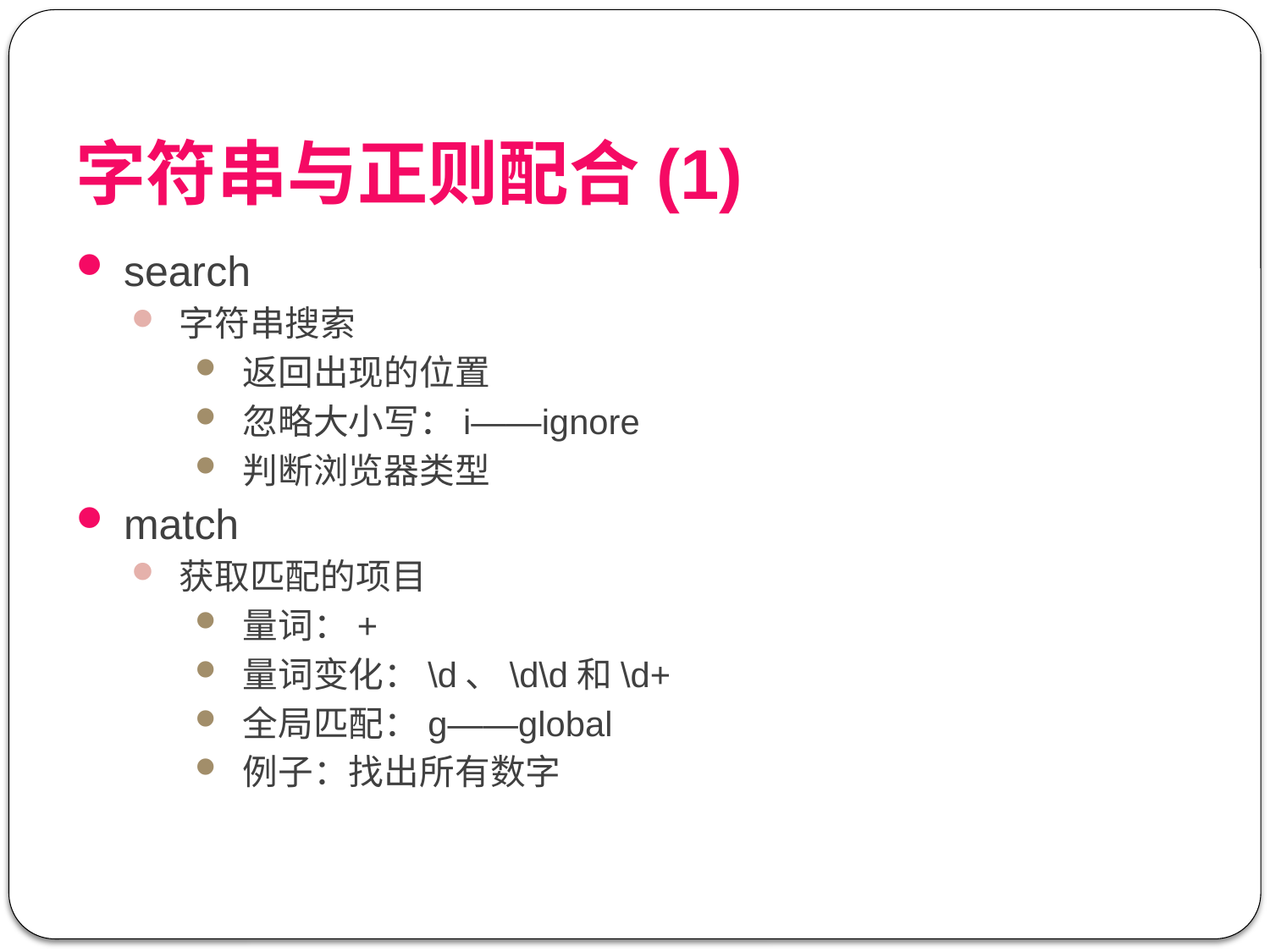

# 字符串与正则配合(1)
search
字符串搜索
返回出现的位置
忽略大小写：i——ignore
判断浏览器类型
match
获取匹配的项目
量词：+
量词变化：\d、\d\d和\d+
全局匹配：g——global
例子：找出所有数字